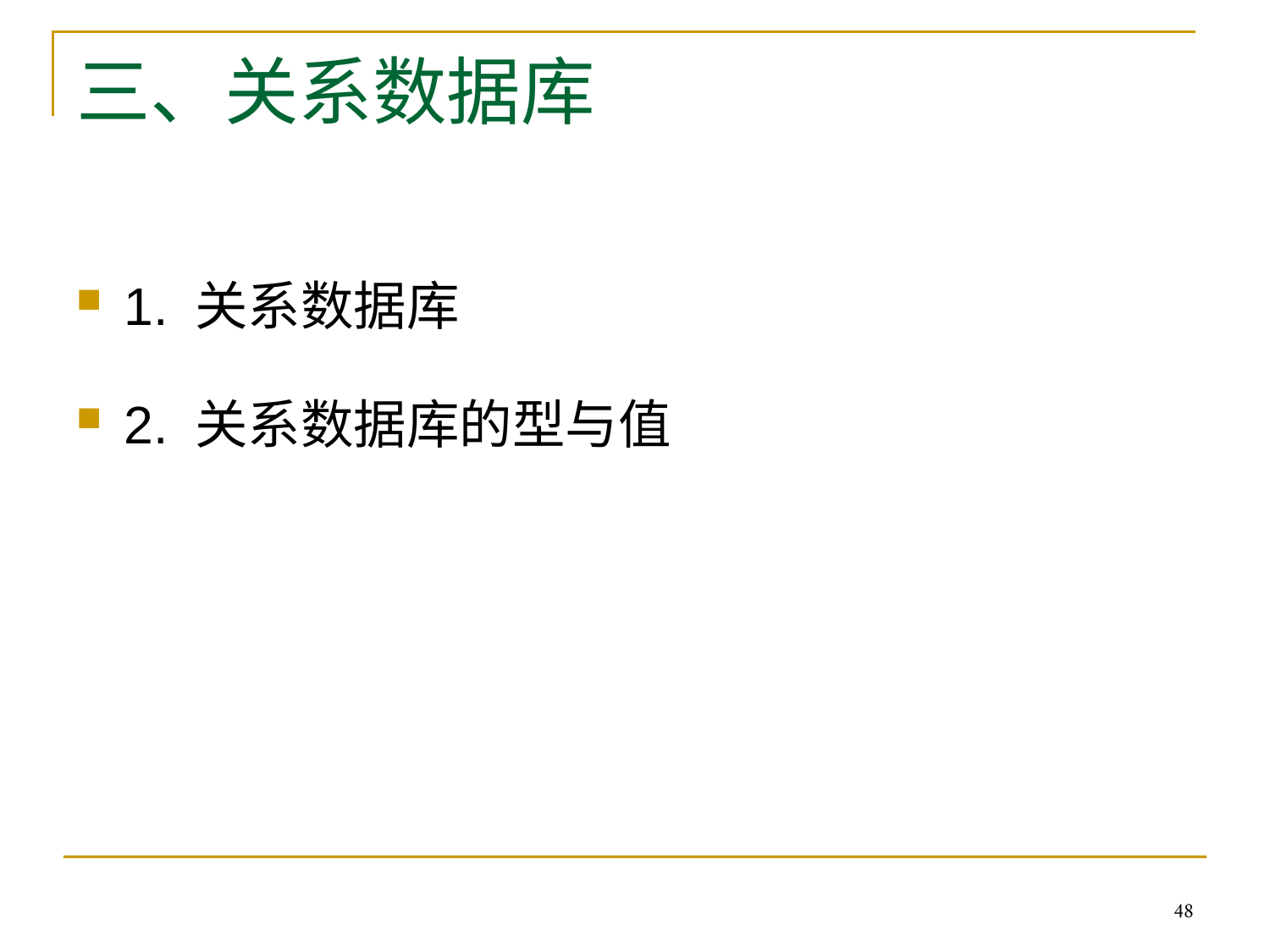

# 三、关系数据库
1. 关系数据库
2. 关系数据库的型与值

48